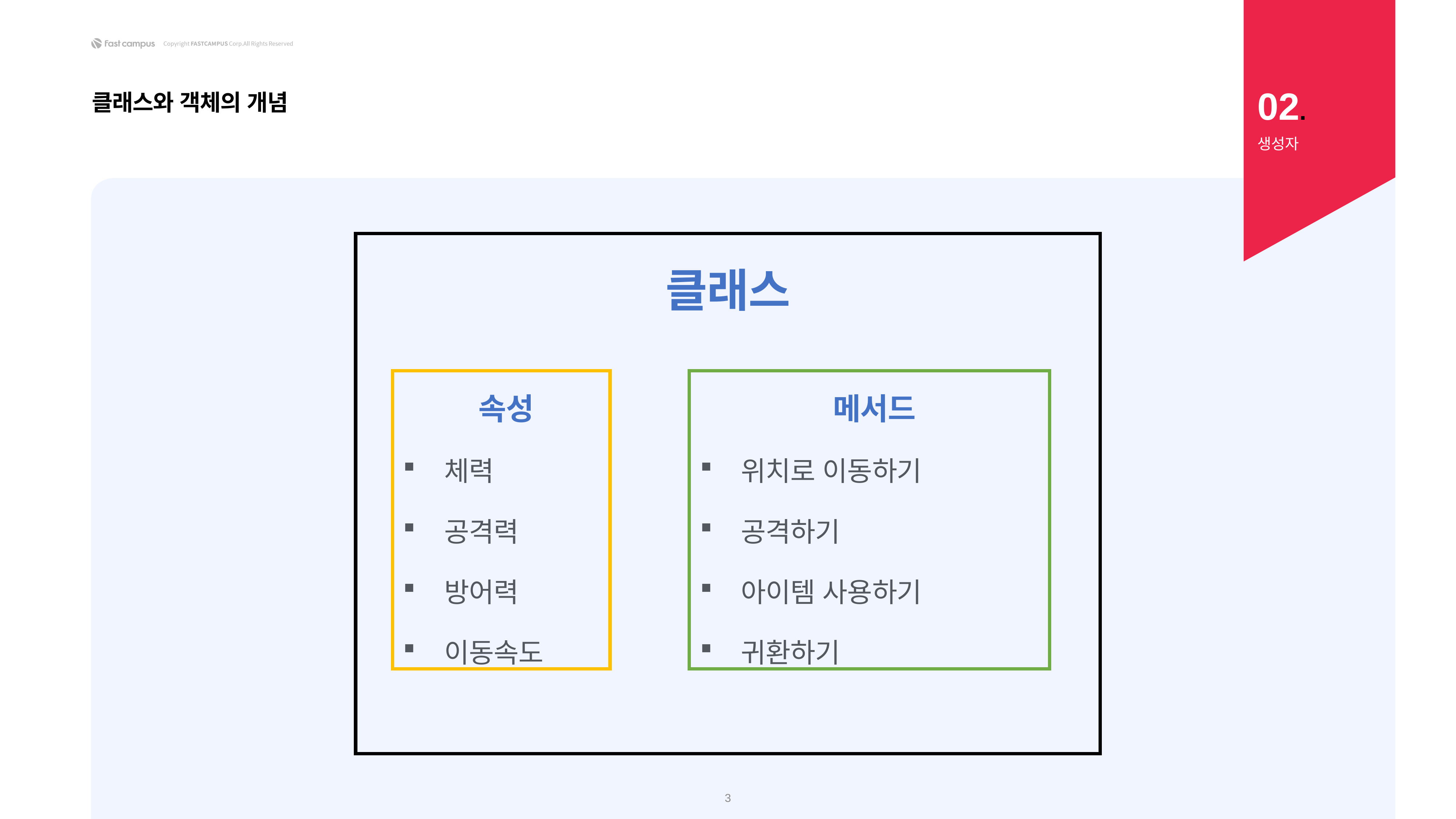

02.
클래스와 객체의 개념
생성자
클래스

속성
체력
공격력
방어력
이동속도
메서드
위치로 이동하기
공격하기
아이템 사용하기
귀환하기
3